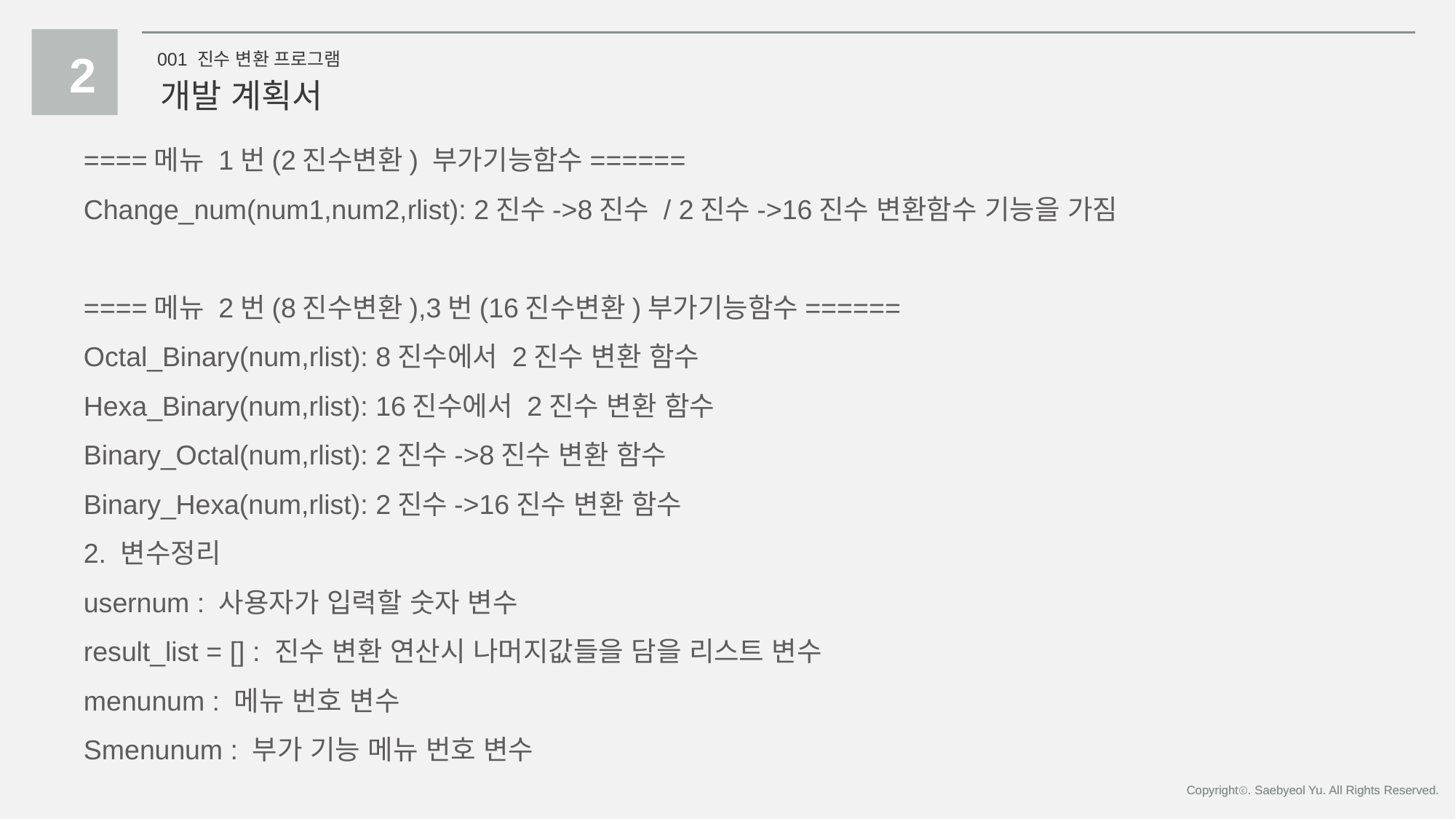

2
001 진수 변환 프로그램
개발 계획서
====메뉴 1번(2진수변환) 부가기능함수======
Change_num(num1,num2,rlist): 2진수->8진수 / 2진수->16진수 변환함수 기능을 가짐

====메뉴 2번(8진수변환),3번(16진수변환)부가기능함수======
Octal_Binary(num,rlist): 8진수에서 2진수 변환 함수
Hexa_Binary(num,rlist): 16진수에서 2진수 변환 함수
Binary_Octal(num,rlist): 2진수->8진수 변환 함수
Binary_Hexa(num,rlist): 2진수->16진수 변환 함수
2. 변수정리
usernum : 사용자가 입력할 숫자 변수
result_list = [] : 진수 변환 연산시 나머지값들을 담을 리스트 변수
menunum : 메뉴 번호 변수
Smenunum : 부가 기능 메뉴 번호 변수
Copyrightⓒ. Saebyeol Yu. All Rights Reserved.